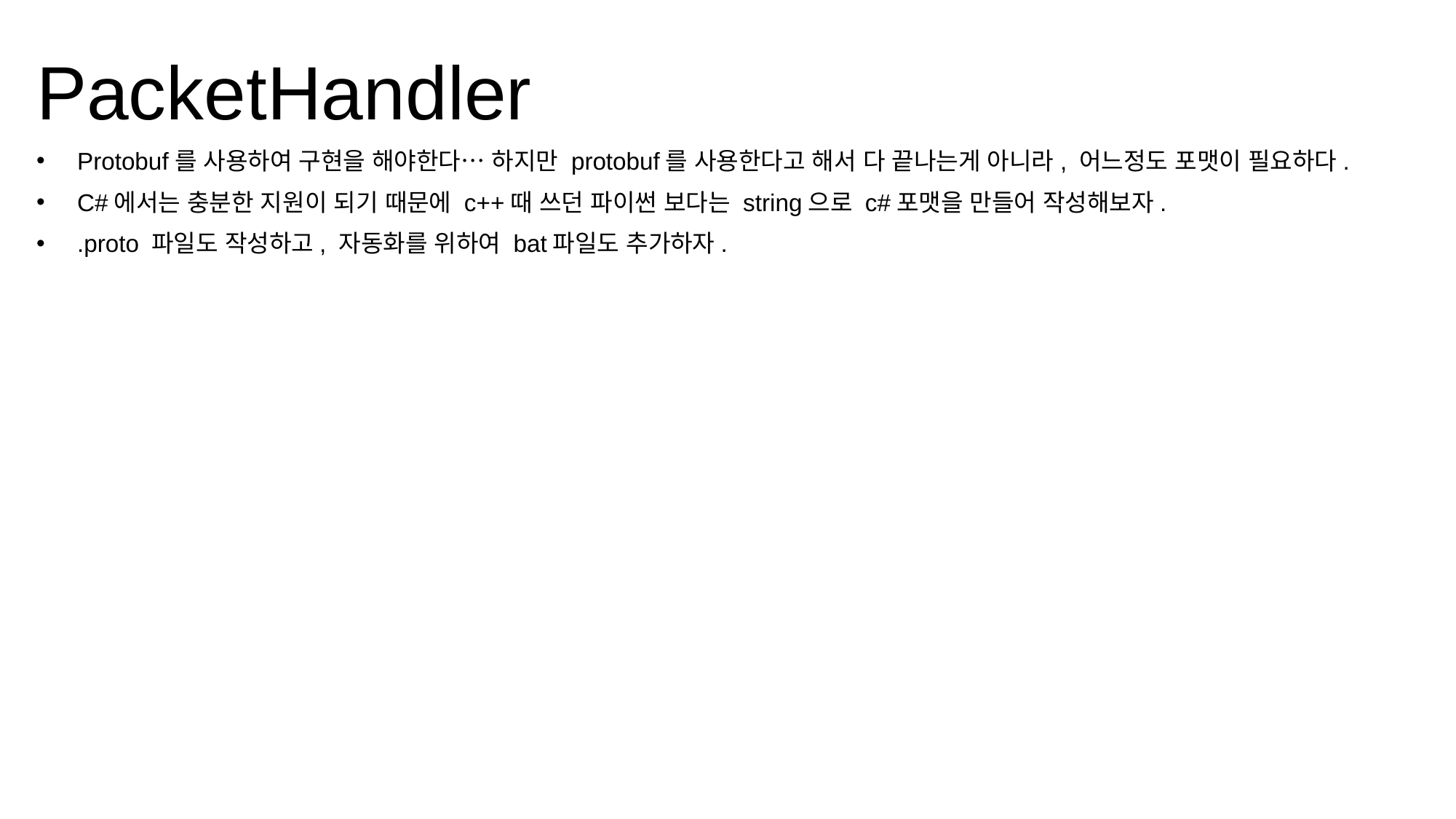

PacketHandler
Protobuf를 사용하여 구현을 해야한다… 하지만 protobuf를 사용한다고 해서 다 끝나는게 아니라, 어느정도 포맷이 필요하다.
C#에서는 충분한 지원이 되기 때문에 c++때 쓰던 파이썬 보다는 string으로 c#포맷을 만들어 작성해보자.
.proto 파일도 작성하고, 자동화를 위하여 bat파일도 추가하자.